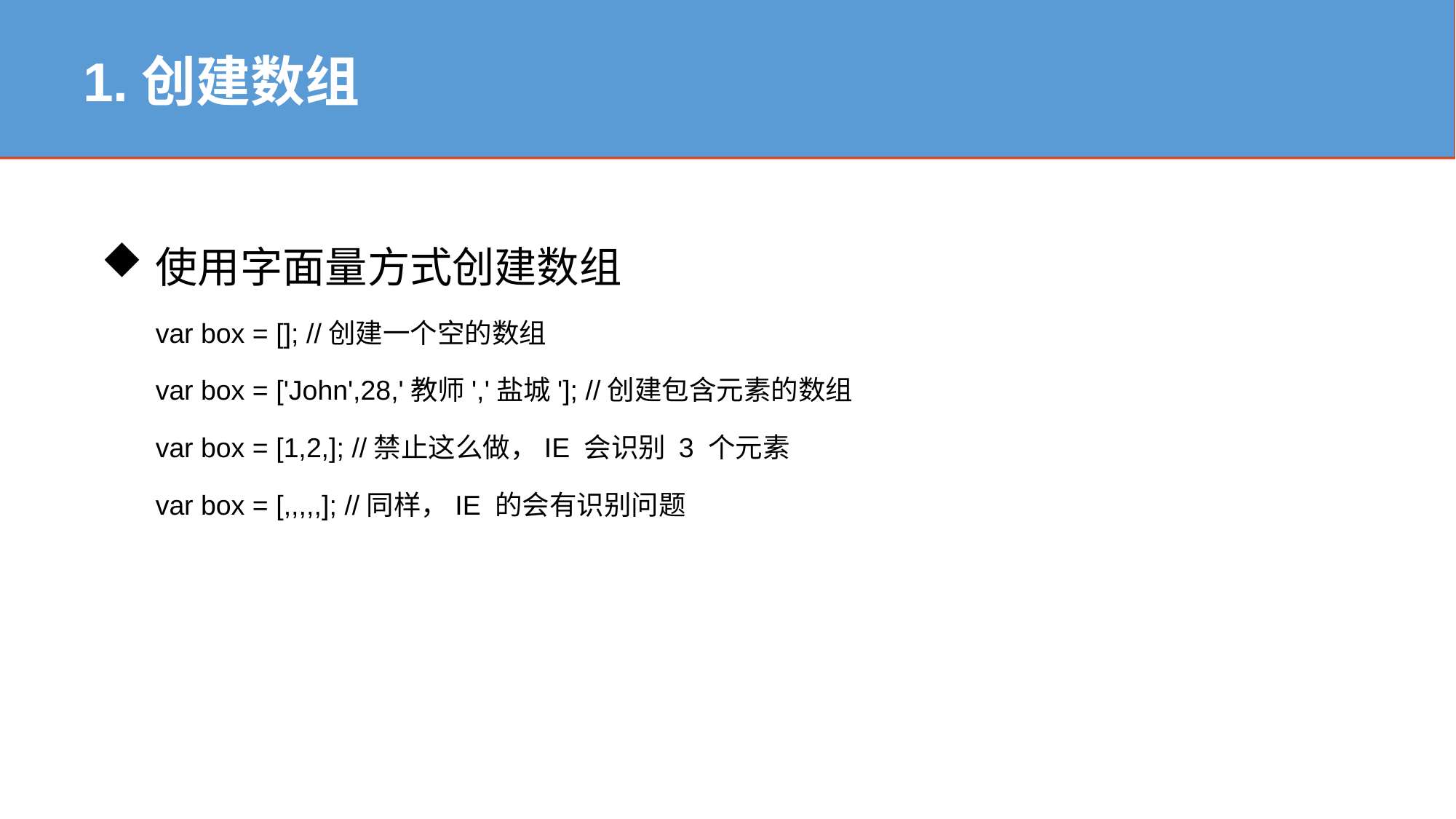

1.创建数组

使用字面量方式创建数组
var box = []; //创建一个空的数组
var box = ['John',28,'教师','盐城']; //创建包含元素的数组
var box = [1,2,]; //禁止这么做，IE 会识别 3 个元素
var box = [,,,,,]; //同样，IE 的会有识别问题